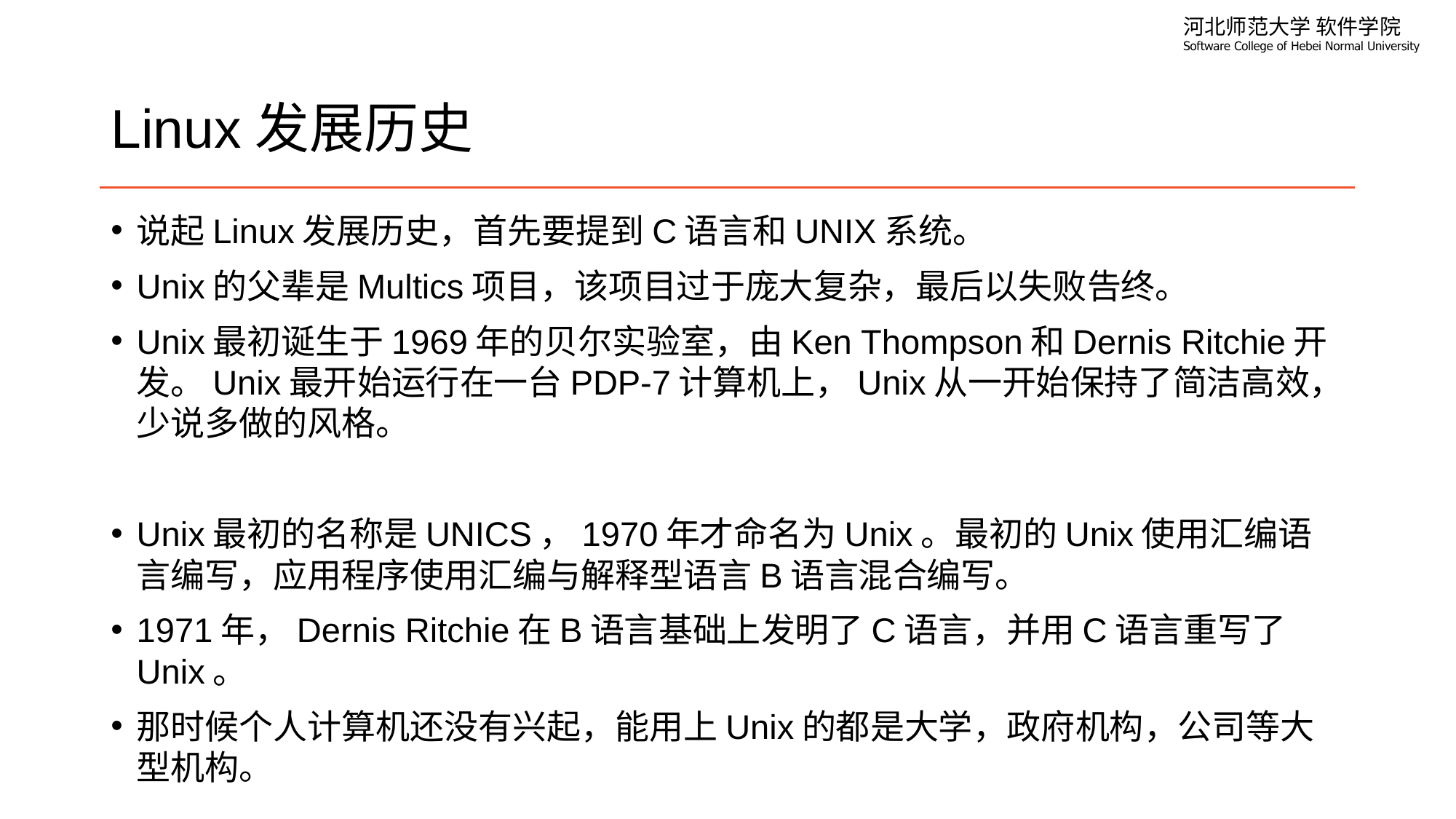

# Linux发展历史
说起Linux发展历史，首先要提到C语言和UNIX系统。
Unix的父辈是Multics项目，该项目过于庞大复杂，最后以失败告终。
Unix最初诞生于1969年的贝尔实验室，由Ken Thompson和Dernis Ritchie开发。Unix最开始运行在一台PDP-7计算机上，Unix从一开始保持了简洁高效，少说多做的风格。

Unix最初的名称是UNICS，1970年才命名为Unix。最初的Unix使用汇编语言编写，应用程序使用汇编与解释型语言B语言混合编写。
1971年，Dernis Ritchie在B语言基础上发明了C语言，并用C语言重写了Unix。
那时候个人计算机还没有兴起，能用上Unix的都是大学，政府机构，公司等大型机构。